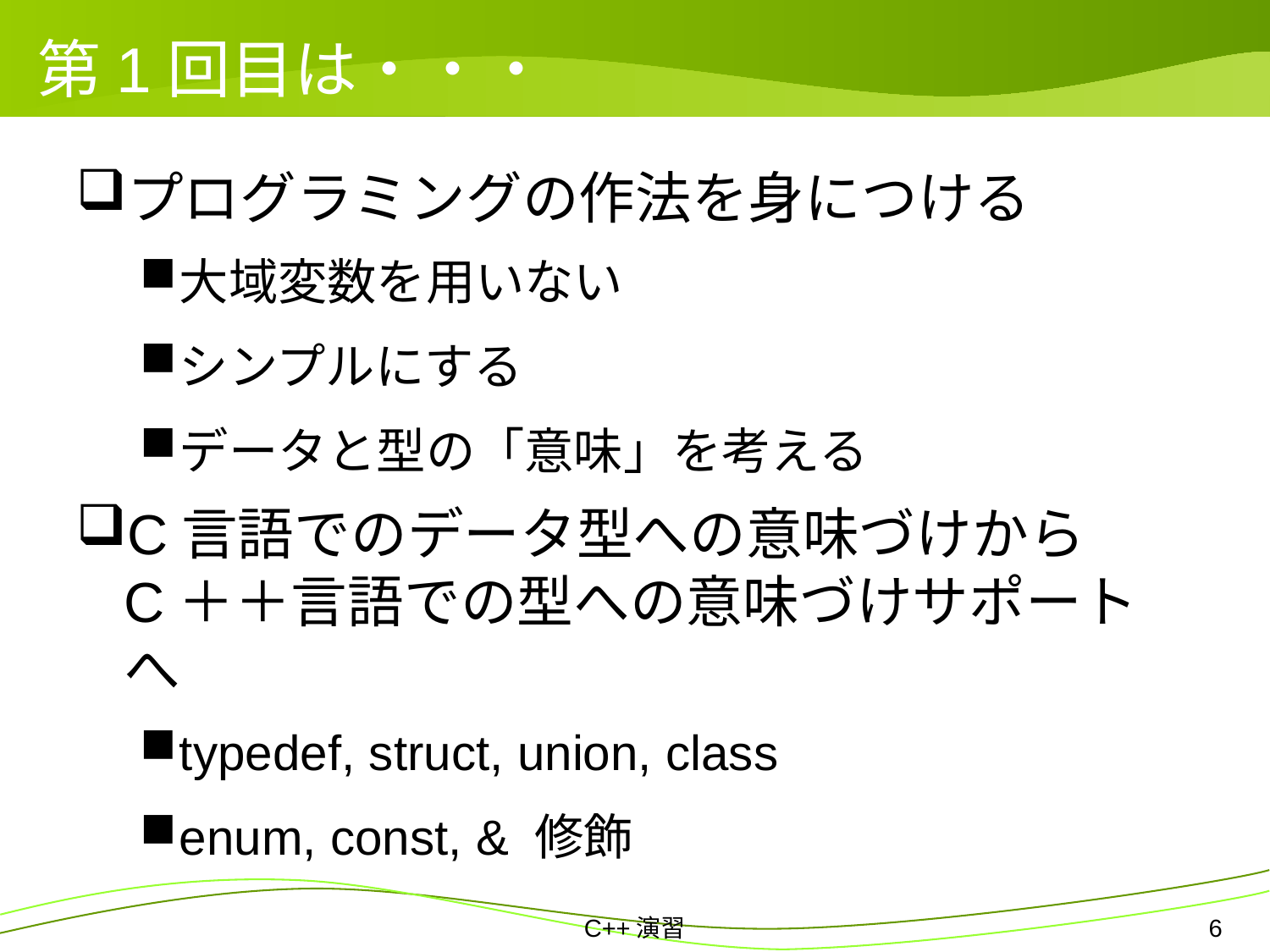

# 第1回目は・・・
プログラミングの作法を身につける
大域変数を用いない
シンプルにする
データと型の「意味」を考える
C言語でのデータ型への意味づけから
C＋＋言語での型への意味づけサポートへ
typedef, struct, union, class
enum, const, & 修飾
C++演習
6